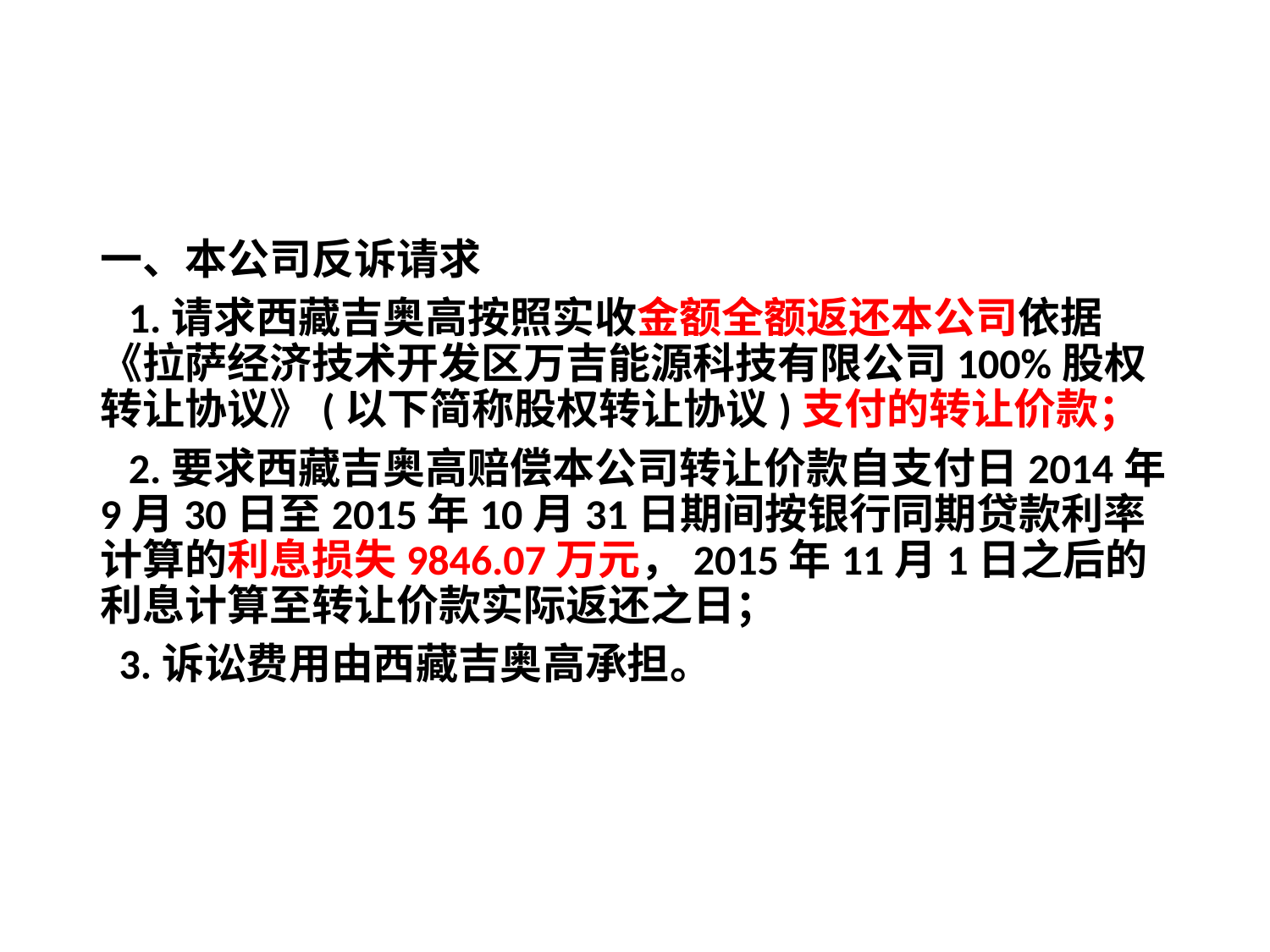

#
一、本公司反诉请求
   1.请求西藏吉奥高按照实收金额全额返还本公司依据《拉萨经济技术开发区万吉能源科技有限公司100%股权转让协议》(以下简称股权转让协议)支付的转让价款；
   2.要求西藏吉奥高赔偿本公司转让价款自支付日2014年9月30日至2015年10月31日期间按银行同期贷款利率计算的利息损失9846.07万元，2015年11月1日之后的利息计算至转让价款实际返还之日；
  3.诉讼费用由西藏吉奥高承担。